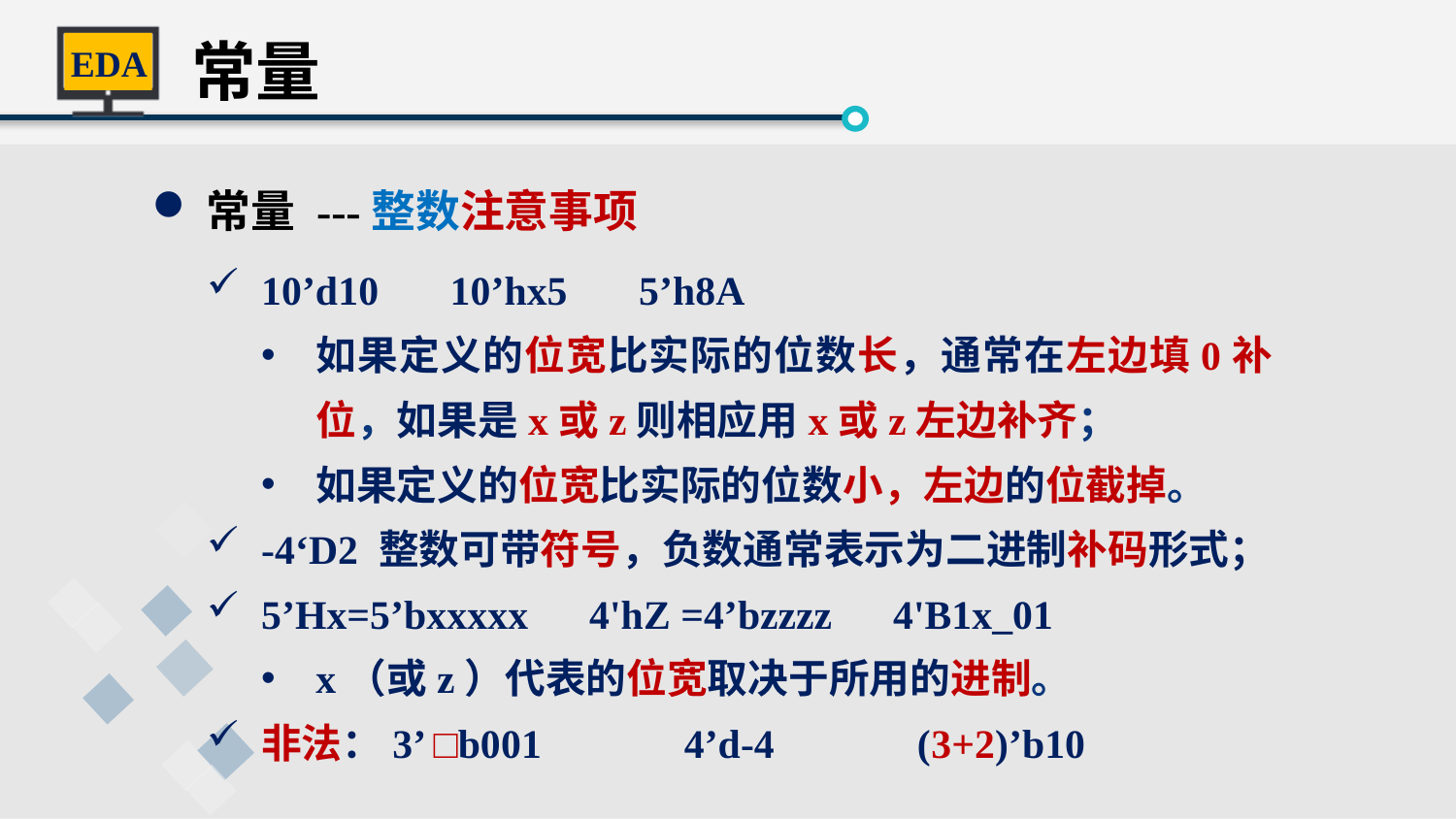

常量
常量 ---整数注意事项
10’d10       10’hx5       5’h8A
如果定义的位宽比实际的位数长，通常在左边填0补位，如果是x或z则相应用x或z左边补齐；
如果定义的位宽比实际的位数小，左边的位截掉。
-4‘D2 整数可带符号，负数通常表示为二进制补码形式；
5’Hx=5’bxxxxx      4'hZ =4’bzzzz      4'B1x_01
x（或z）代表的位宽取决于所用的进制。
非法：3’ □b001              4’d-4              (3+2)’b10